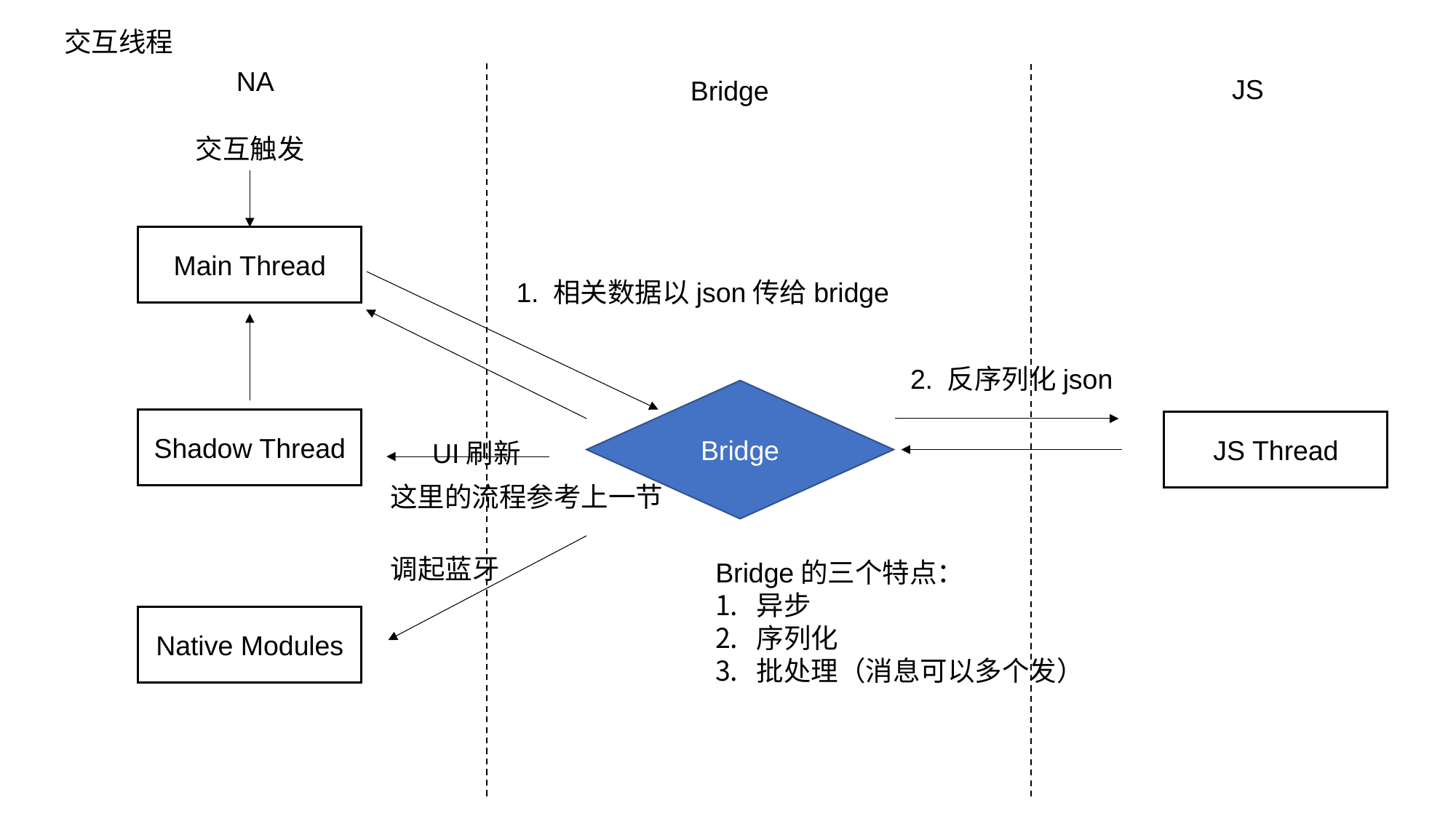

交互线程
NA
JS
Bridge
交互触发
Main Thread
1. 相关数据以json传给bridge
2. 反序列化json
Bridge
Shadow Thread
JS Thread
UI刷新
这里的流程参考上一节
调起蓝牙
Bridge的三个特点：
异步
序列化
批处理（消息可以多个发）
Native Modules